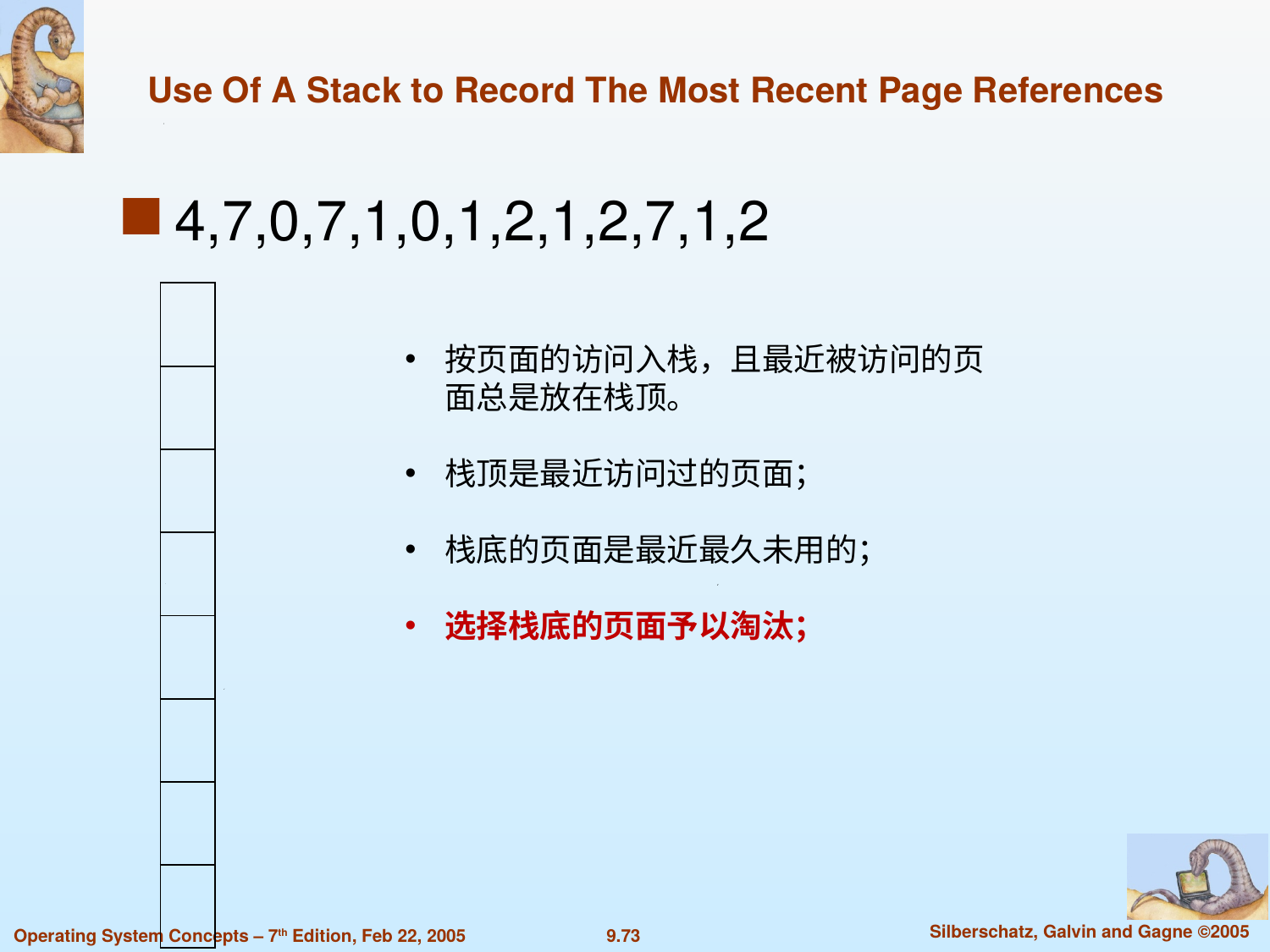

Use Of A Stack to Record The Most Recent Page References
4,7,0,7,1,0,1,2,1,2,7,1,2
|  |
| --- |
|  |
|  |
|  |
|  |
|  |
|  |
|  |
按页面的访问入栈，且最近被访问的页面总是放在栈顶。

栈顶是最近访问过的页面；

栈底的页面是最近最久未用的；

选择栈底的页面予以淘汰；